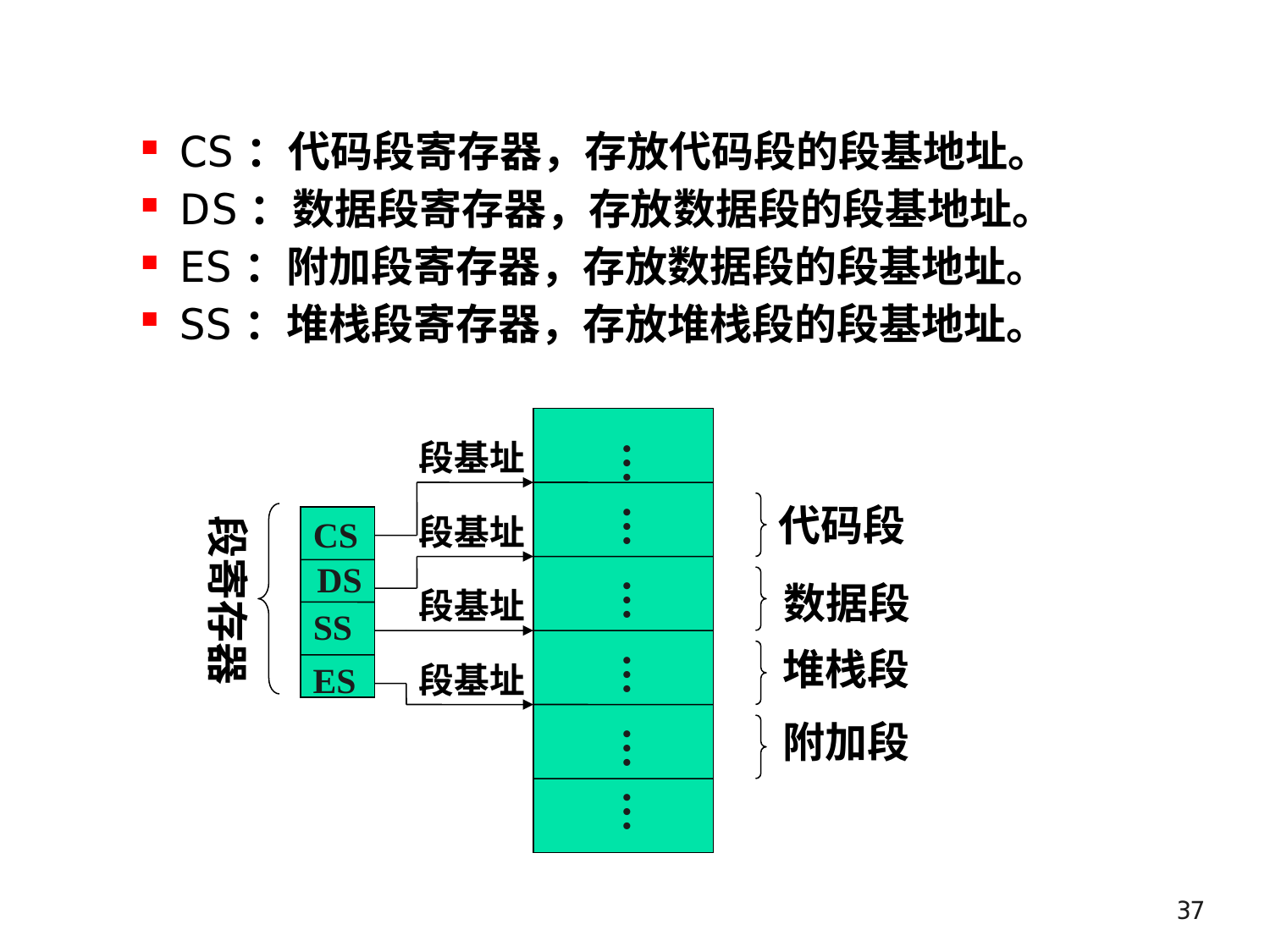

CS：代码段寄存器，存放代码段的段基地址。
DS：数据段寄存器，存放数据段的段基地址。
ES：附加段寄存器，存放数据段的段基地址。
SS：堆栈段寄存器，存放堆栈段的段基地址。

段基址
…

…

代码段
段寄存器

段基址

CS

DS

…

数据段
段基址

SS

堆栈段
…

ES
段基址

附加段
…

…
37